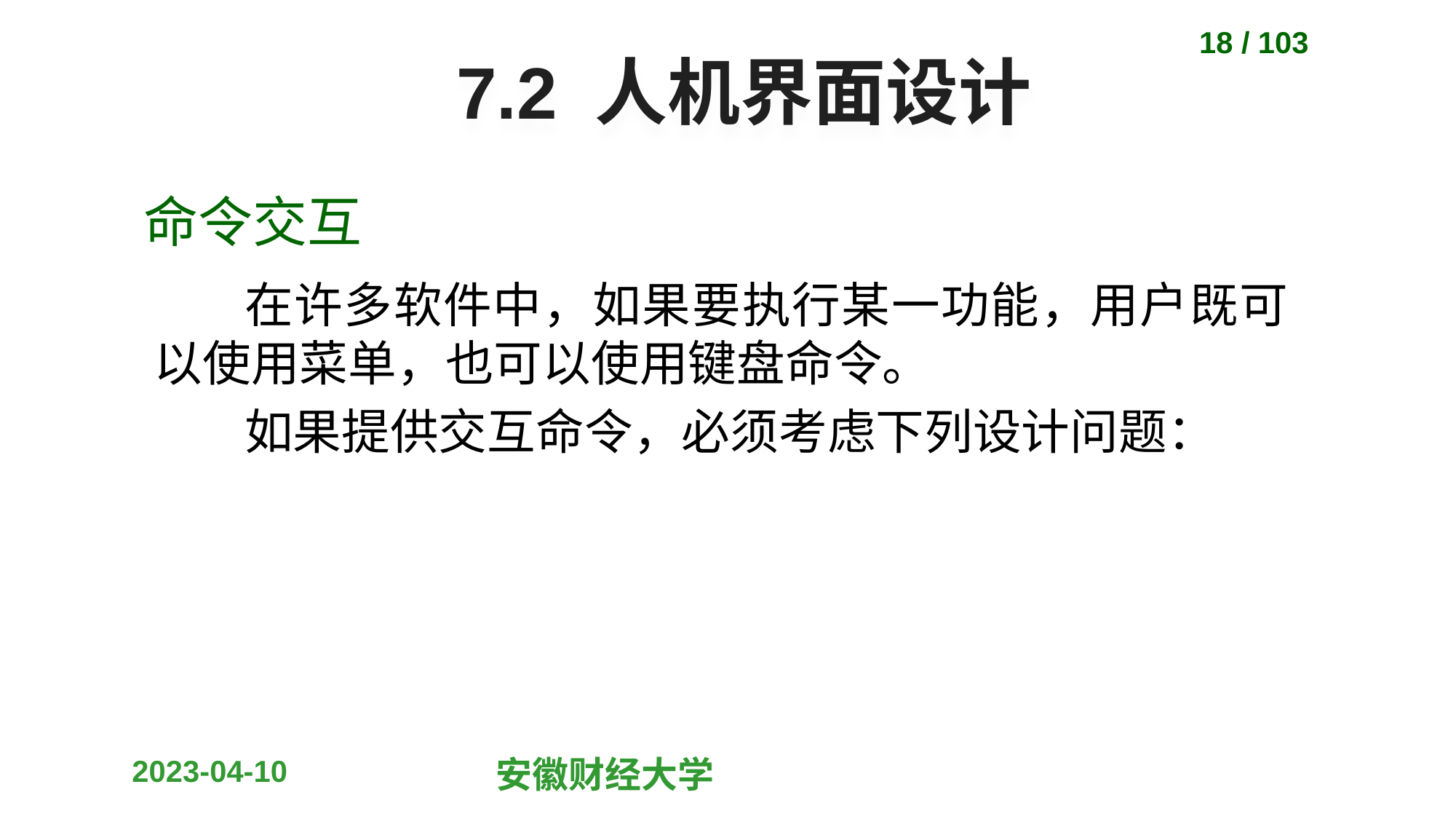

18 / 103
# 7.2 人机界面设计
命令交互
在许多软件中，如果要执行某一功能，用户既可以使用菜单，也可以使用键盘命令。
如果提供交互命令，必须考虑下列设计问题：
2023-04-10
安徽财经大学